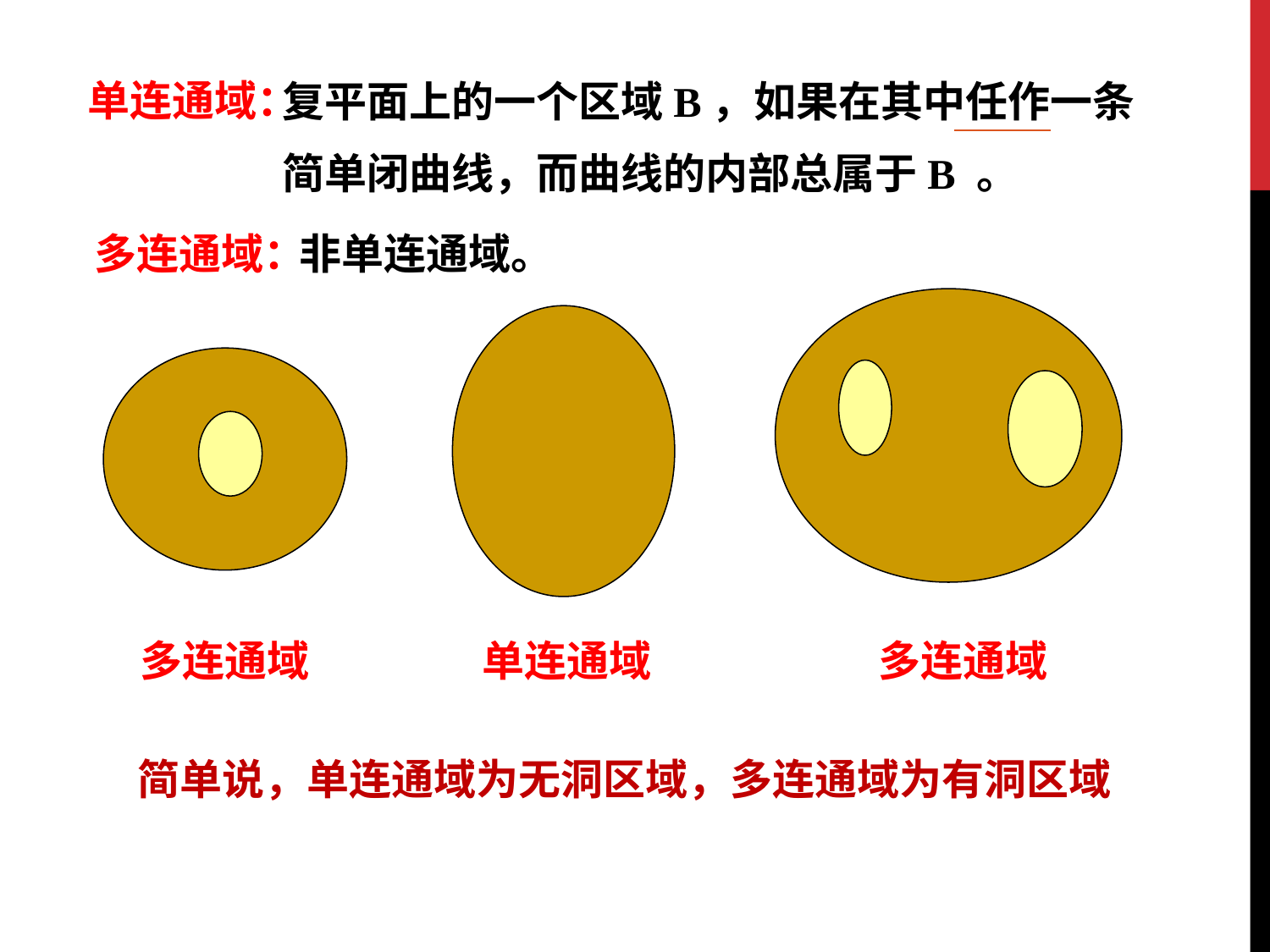

单连通域：
复平面上的一个区域B，如果在其中任作一条
简单闭曲线，而曲线的内部总属于B 。
多连通域：
非单连通域。

多连通域
单连通域
多连通域
简单说，单连通域为无洞区域，多连通域为有洞区域
# 12